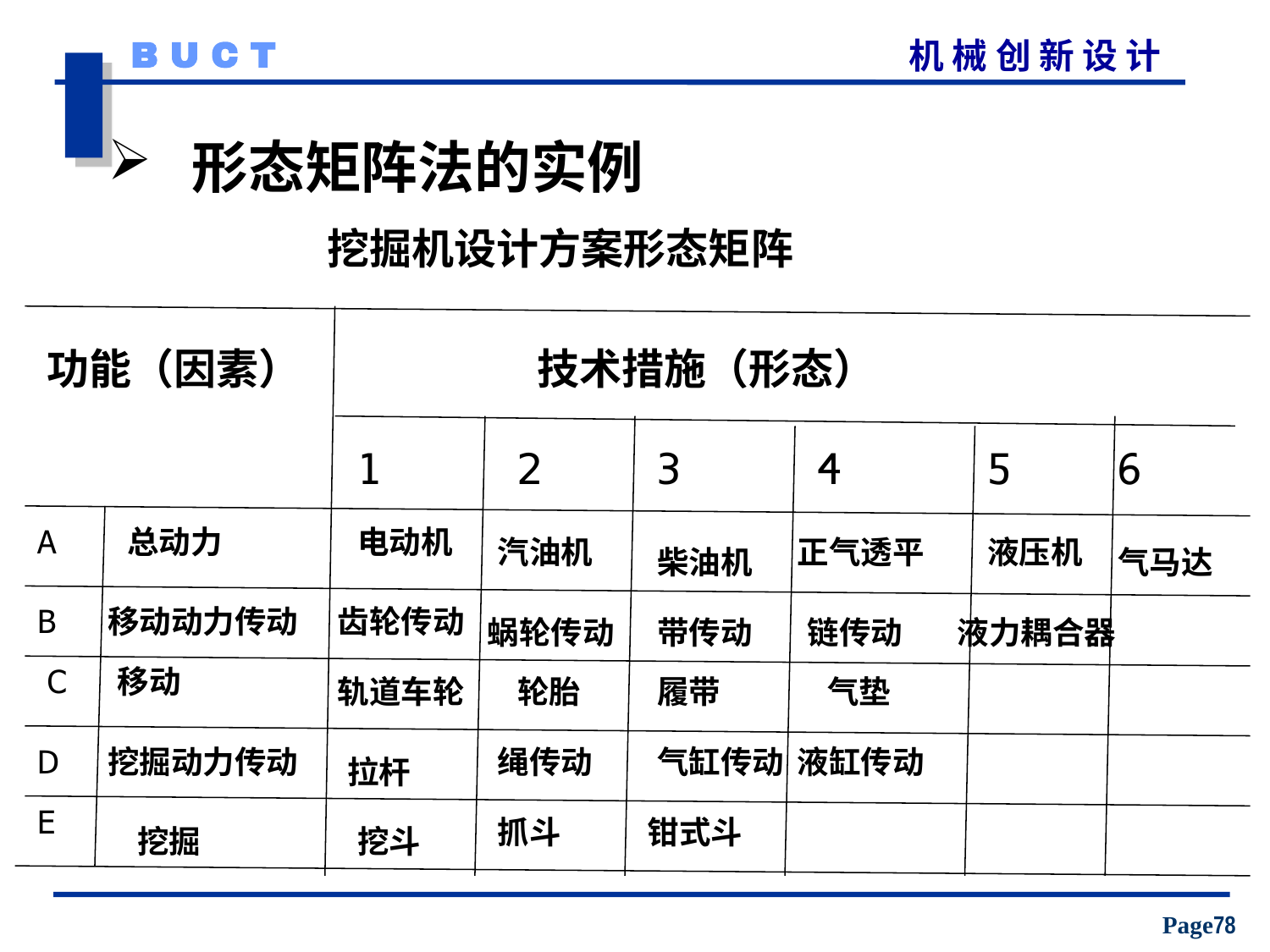

形态矩阵法的实例
挖掘机设计方案形态矩阵

功能（因素）
技术措施（形态）

1
2
3
4
5
6

A
总动力
电动机
汽油机
正气透平
液压机
柴油机
气马达

B
移动动力传动
齿轮传动
蜗轮传动
带传动
链传动
液力耦合器
C
移动

轨道车轮
轮胎
履带
气垫

D
挖掘动力传动
绳传动
气缸传动
液缸传动
拉杆

E
抓斗
钳式斗
挖掘
挖斗

Page78